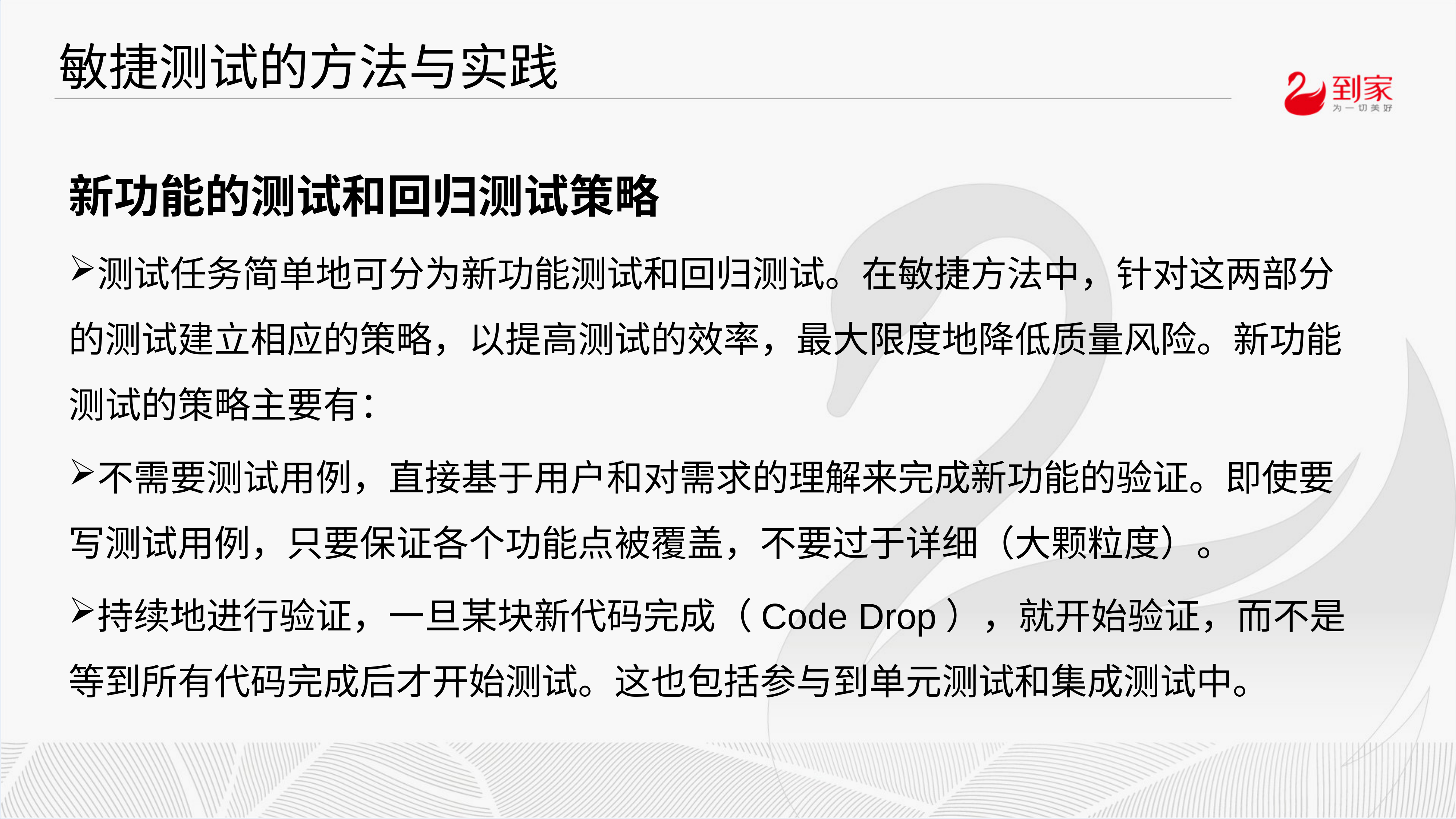

# 敏捷测试的方法与实践
新功能的测试和回归测试策略
测试任务简单地可分为新功能测试和回归测试。在敏捷方法中，针对这两部分的测试建立相应的策略，以提高测试的效率，最大限度地降低质量风险。新功能测试的策略主要有：
不需要测试用例，直接基于用户和对需求的理解来完成新功能的验证。即使要写测试用例，只要保证各个功能点被覆盖，不要过于详细（大颗粒度）。
持续地进行验证，一旦某块新代码完成（Code Drop），就开始验证，而不是等到所有代码完成后才开始测试。这也包括参与到单元测试和集成测试中。